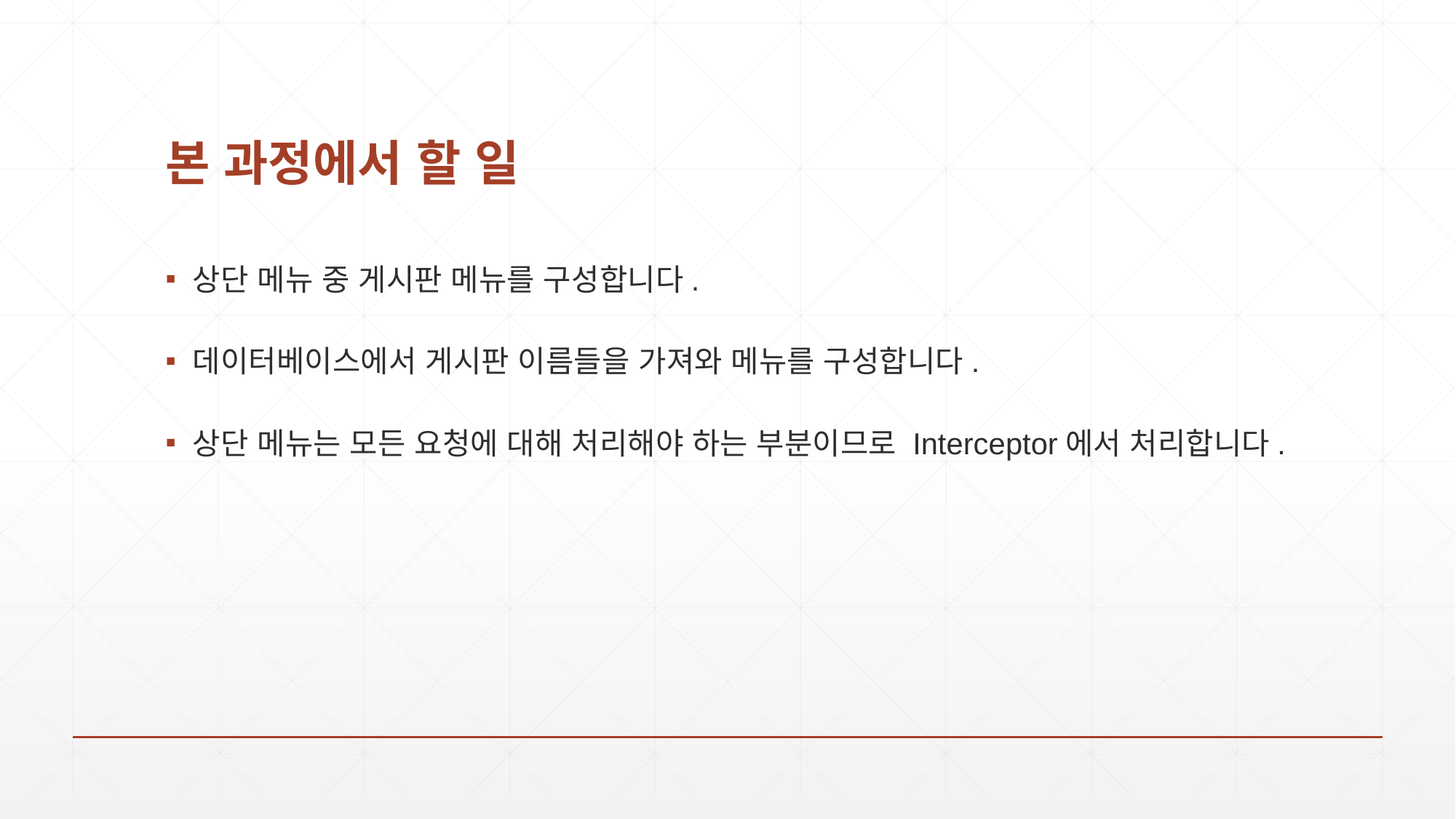

# 본 과정에서 할 일
상단 메뉴 중 게시판 메뉴를 구성합니다.
데이터베이스에서 게시판 이름들을 가져와 메뉴를 구성합니다.
상단 메뉴는 모든 요청에 대해 처리해야 하는 부분이므로 Interceptor에서 처리합니다.